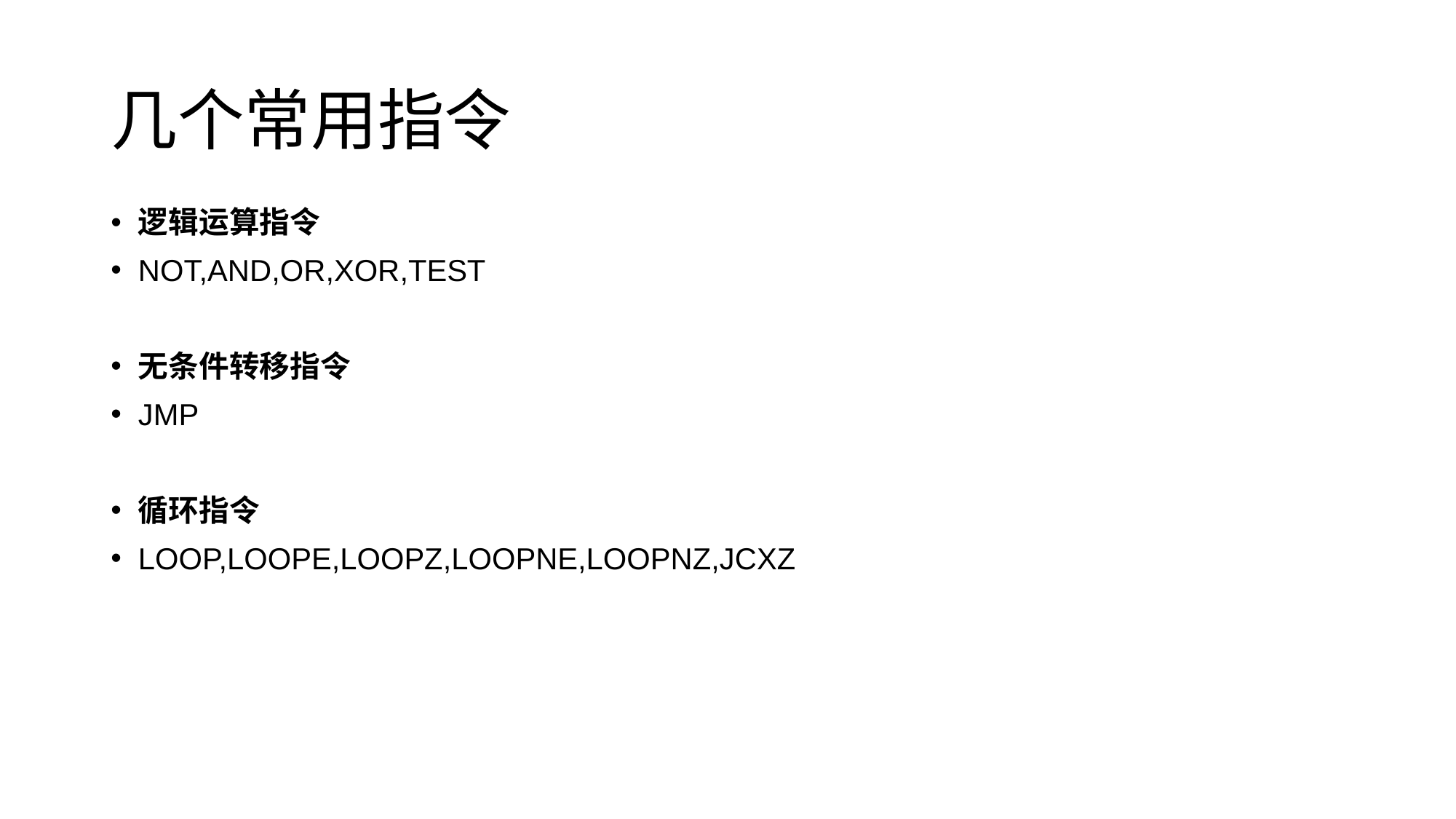

# 几个常用指令
逻辑运算指令
NOT,AND,OR,XOR,TEST

无条件转移指令
JMP

循环指令
LOOP,LOOPE,LOOPZ,LOOPNE,LOOPNZ,JCXZ